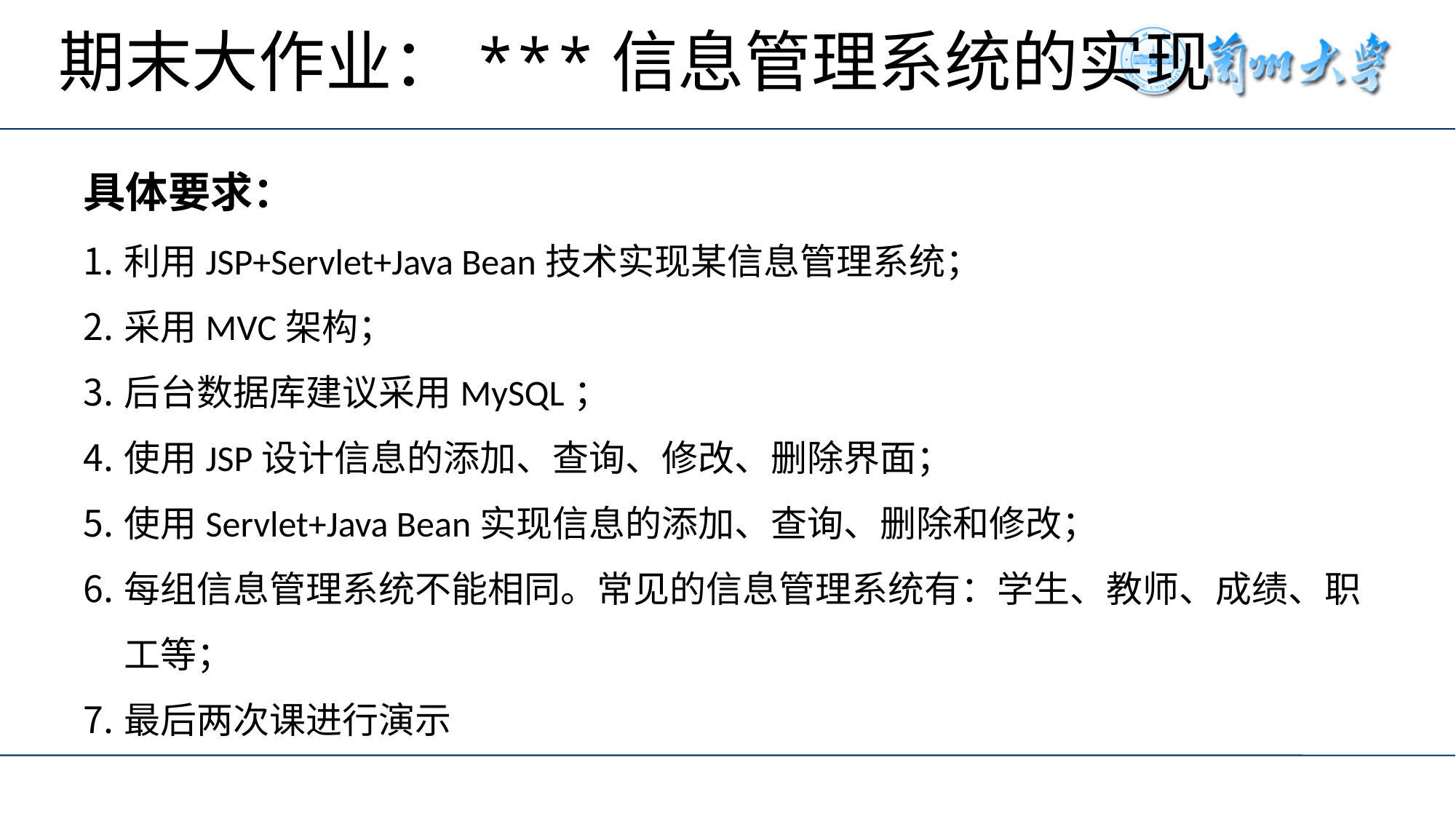

# 期末大作业：***信息管理系统的实现
具体要求：
利用JSP+Servlet+Java Bean技术实现某信息管理系统；
采用MVC架构；
后台数据库建议采用MySQL；
使用JSP设计信息的添加、查询、修改、删除界面；
使用Servlet+Java Bean实现信息的添加、查询、删除和修改；
每组信息管理系统不能相同。常见的信息管理系统有：学生、教师、成绩、职工等；
最后两次课进行演示
8